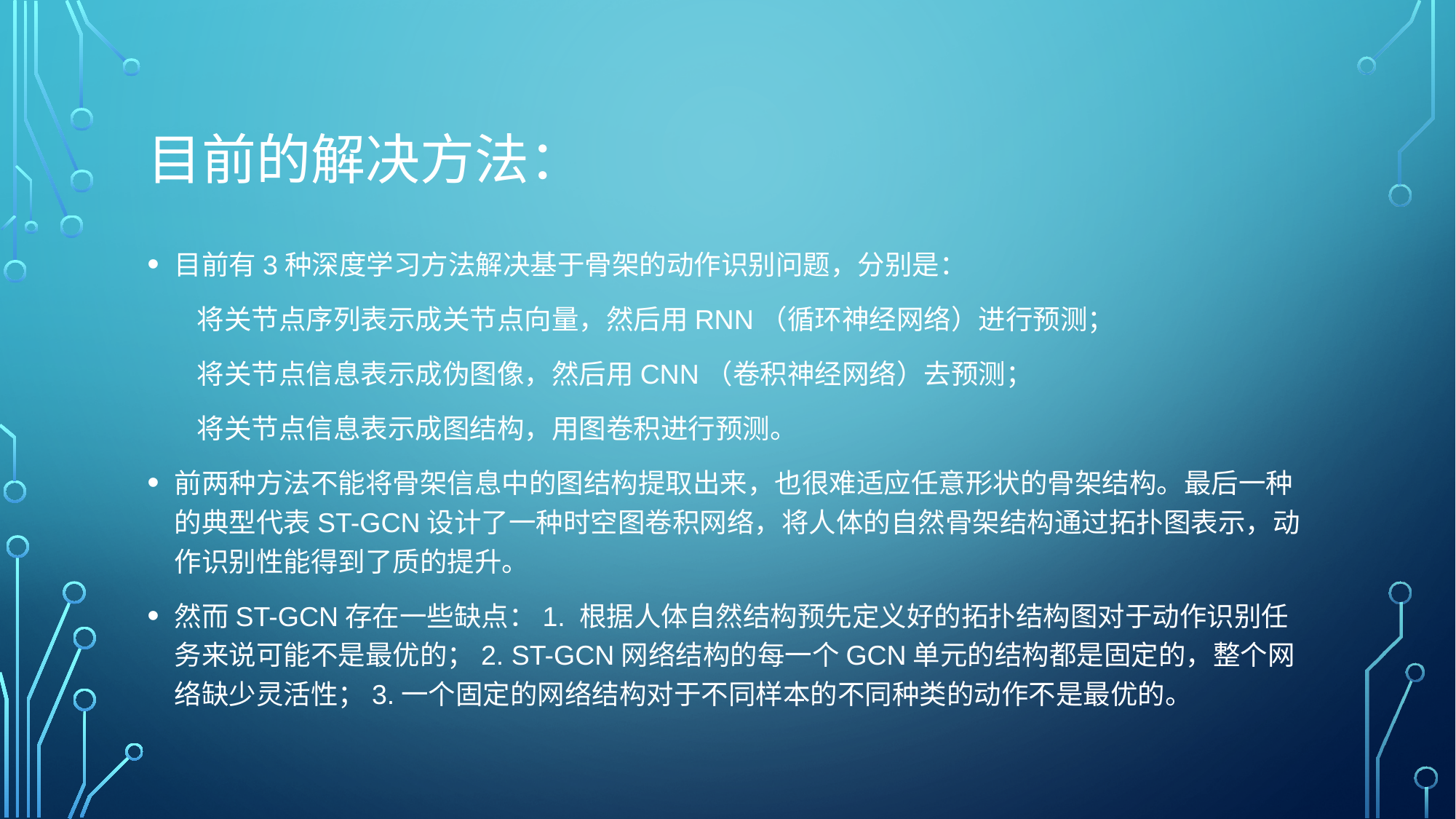

# 目前的解决方法：
目前有3种深度学习方法解决基于骨架的动作识别问题，分别是：
       将关节点序列表示成关节点向量，然后用RNN（循环神经网络）进行预测；
       将关节点信息表示成伪图像，然后用CNN（卷积神经网络）去预测；
       将关节点信息表示成图结构，用图卷积进行预测。
前两种方法不能将骨架信息中的图结构提取出来，也很难适应任意形状的骨架结构。最后一种的典型代表ST-GCN设计了一种时空图卷积网络，将人体的自然骨架结构通过拓扑图表示，动作识别性能得到了质的提升。
然而ST-GCN存在一些缺点：1. 根据人体自然结构预先定义好的拓扑结构图对于动作识别任务来说可能不是最优的；2. ST-GCN网络结构的每一个GCN单元的结构都是固定的，整个网络缺少灵活性；3.一个固定的网络结构对于不同样本的不同种类的动作不是最优的。